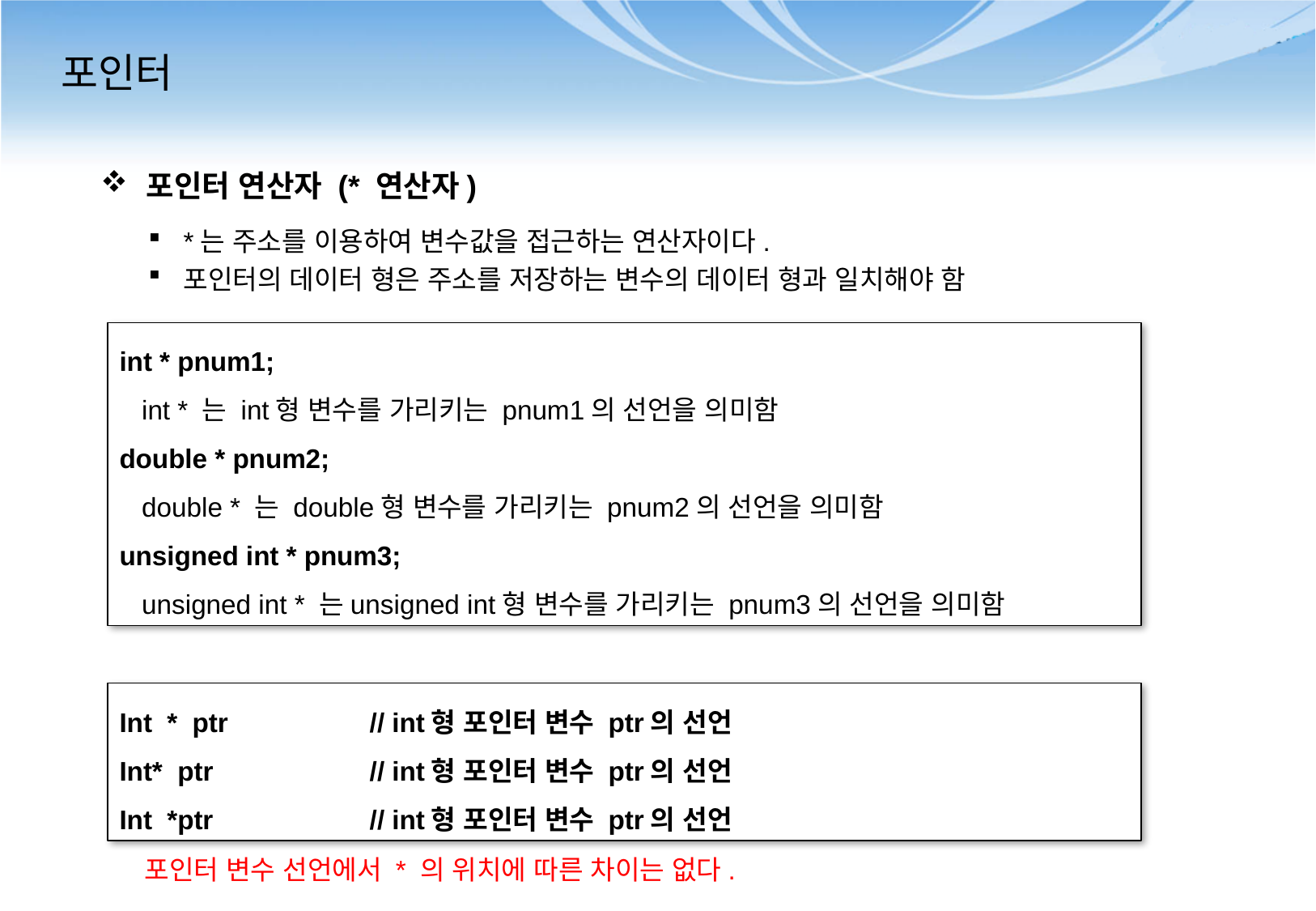

# 포인터
포인터 연산자 (* 연산자)
*는 주소를 이용하여 변수값을 접근하는 연산자이다.
포인터의 데이터 형은 주소를 저장하는 변수의 데이터 형과 일치해야 함

int * pnum1;
   int * 는 int형 변수를 가리키는 pnum1의 선언을 의미함
double * pnum2;
   double * 는 double형 변수를 가리키는 pnum2의 선언을 의미함
unsigned int * pnum3;
   unsigned int * 는unsigned int형 변수를 가리키는 pnum3의 선언을 의미함
Int  *  ptr		 // int형 포인터 변수 ptr의 선언
Int*  ptr		 // int형 포인터 변수 ptr의 선언
Int  *ptr		 // int형 포인터 변수 ptr의 선언
포인터 변수 선언에서 * 의 위치에 따른 차이는 없다.